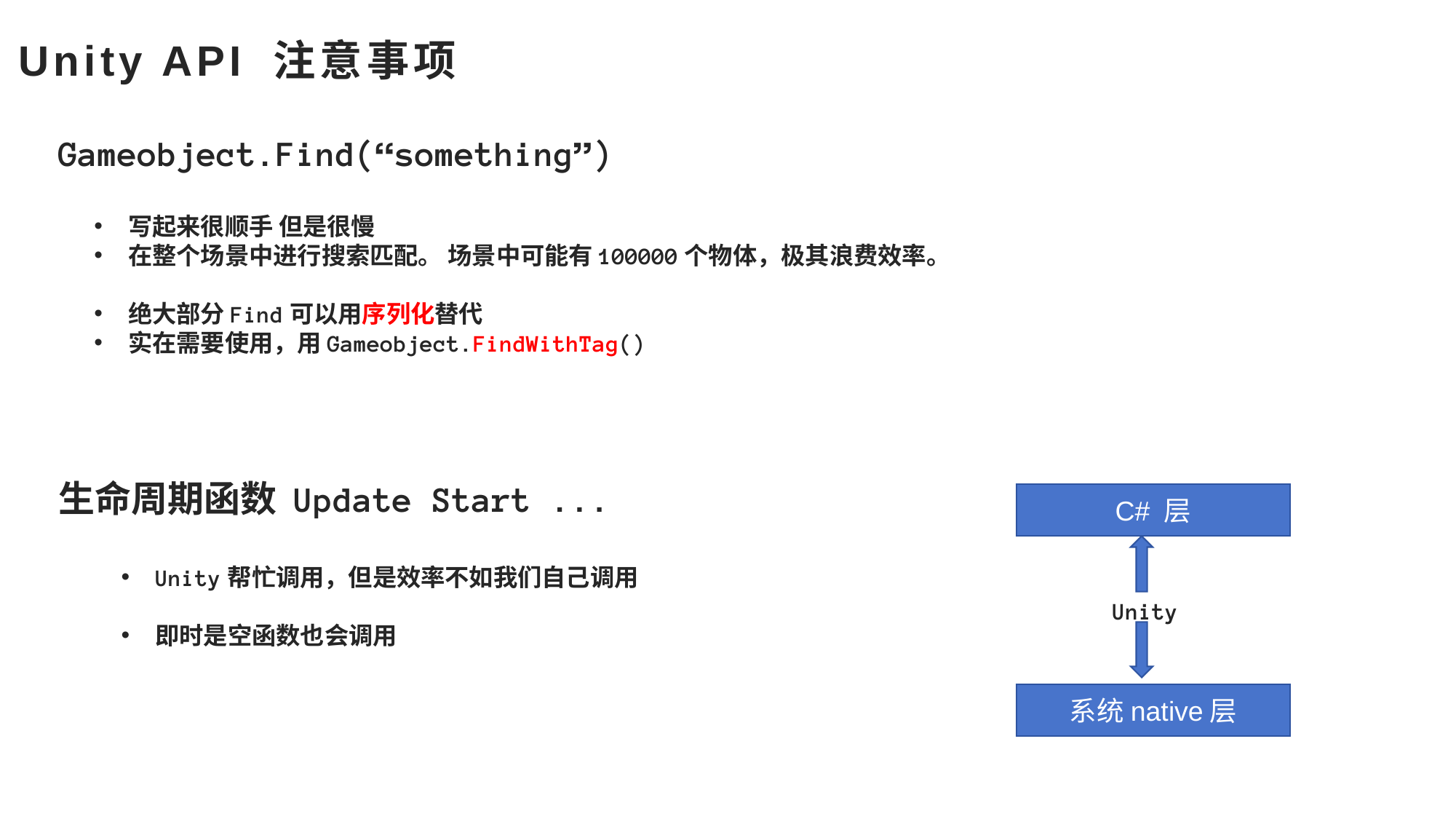

Unity API 注意事项
Gameobject.Find(“something”)
写起来很顺手 但是很慢
在整个场景中进行搜索匹配。 场景中可能有100000个物体，极其浪费效率。

绝大部分Find可以用序列化替代
实在需要使用，用Gameobject.FindWithTag()
生命周期函数 Update Start ...
C# 层

Unity帮忙调用，但是效率不如我们自己调用

即时是空函数也会调用
Unity

系统native层